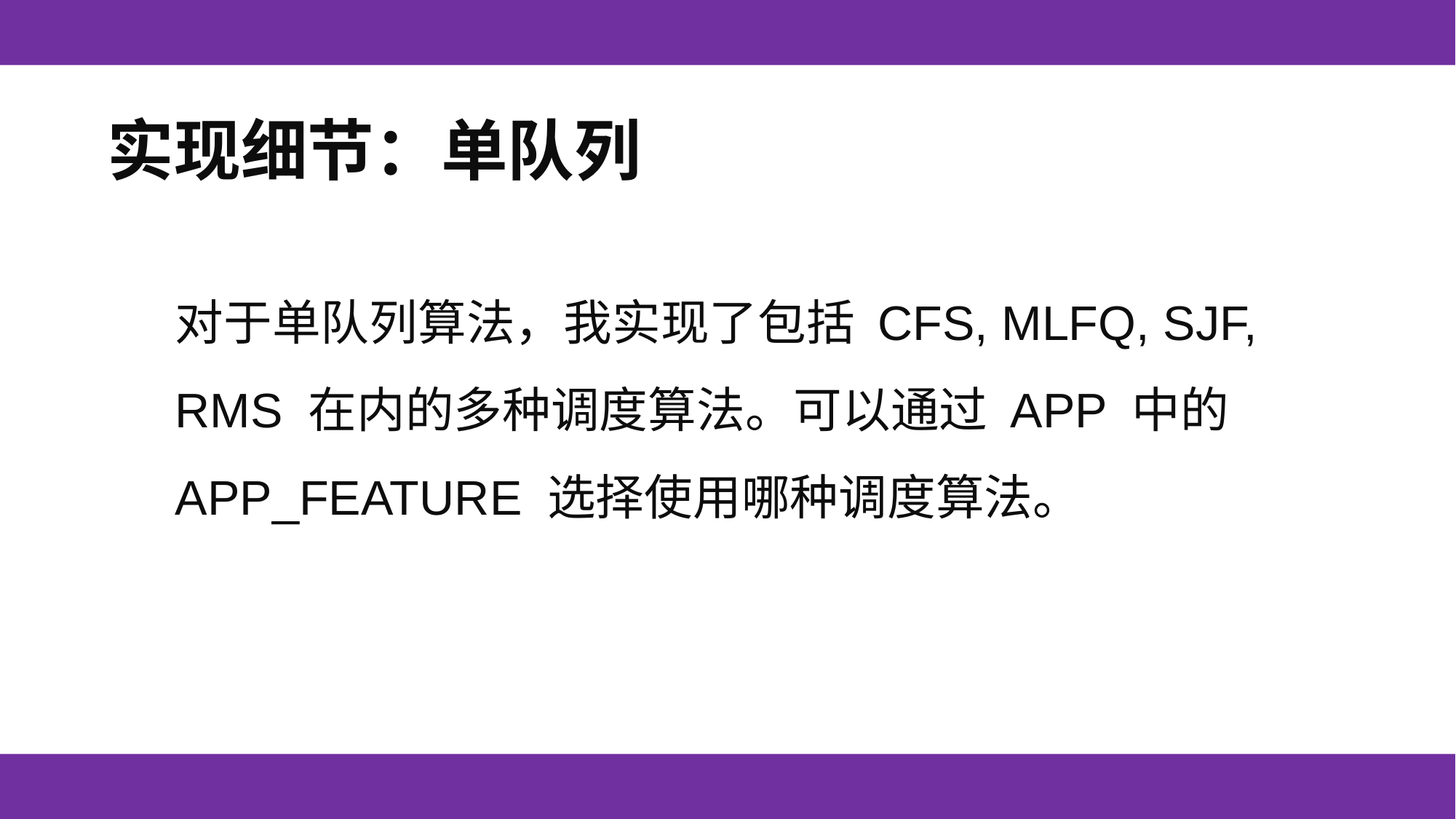

实现细节：单队列
对于单队列算法，我实现了包括 CFS, MLFQ, SJF, RMS 在内的多种调度算法。可以通过 APP 中的 APP_FEATURE 选择使用哪种调度算法。